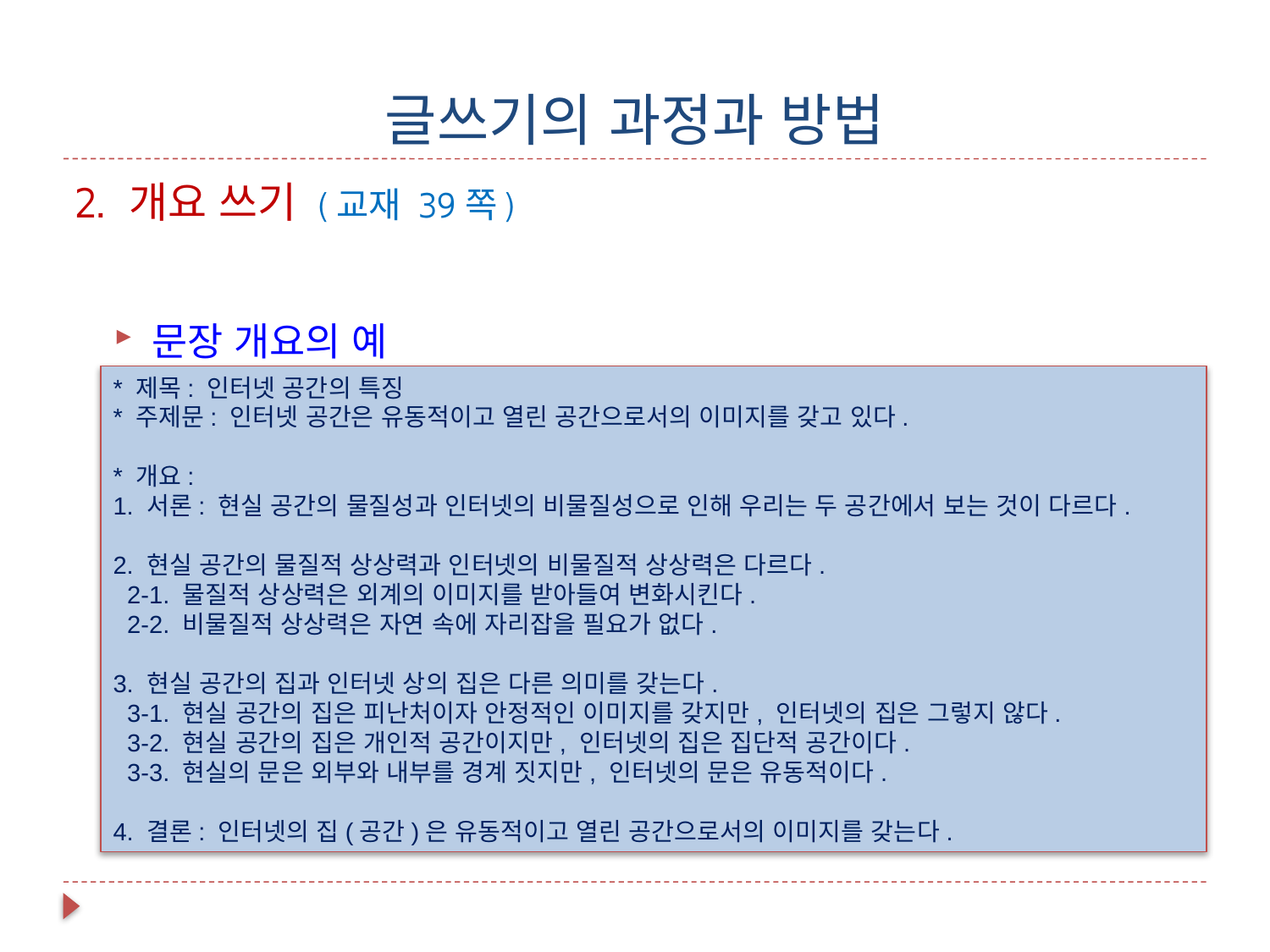

# 글쓰기의 과정과 방법
2. 개요 쓰기 (교재 39쪽)

문장 개요의 예

* 제목: 인터넷 공간의 특징
* 주제문: 인터넷 공간은 유동적이고 열린 공간으로서의 이미지를 갖고 있다.

* 개요:
1. 서론: 현실 공간의 물질성과 인터넷의 비물질성으로 인해 우리는 두 공간에서 보는 것이 다르다.

2. 현실 공간의 물질적 상상력과 인터넷의 비물질적 상상력은 다르다.
  2-1. 물질적 상상력은 외계의 이미지를 받아들여 변화시킨다.
  2-2. 비물질적 상상력은 자연 속에 자리잡을 필요가 없다.

3. 현실 공간의 집과 인터넷 상의 집은 다른 의미를 갖는다.
  3-1. 현실 공간의 집은 피난처이자 안정적인 이미지를 갖지만, 인터넷의 집은 그렇지 않다.
  3-2. 현실 공간의 집은 개인적 공간이지만, 인터넷의 집은 집단적 공간이다.
  3-3. 현실의 문은 외부와 내부를 경계 짓지만, 인터넷의 문은 유동적이다.

4. 결론: 인터넷의 집(공간)은 유동적이고 열린 공간으로서의 이미지를 갖는다.